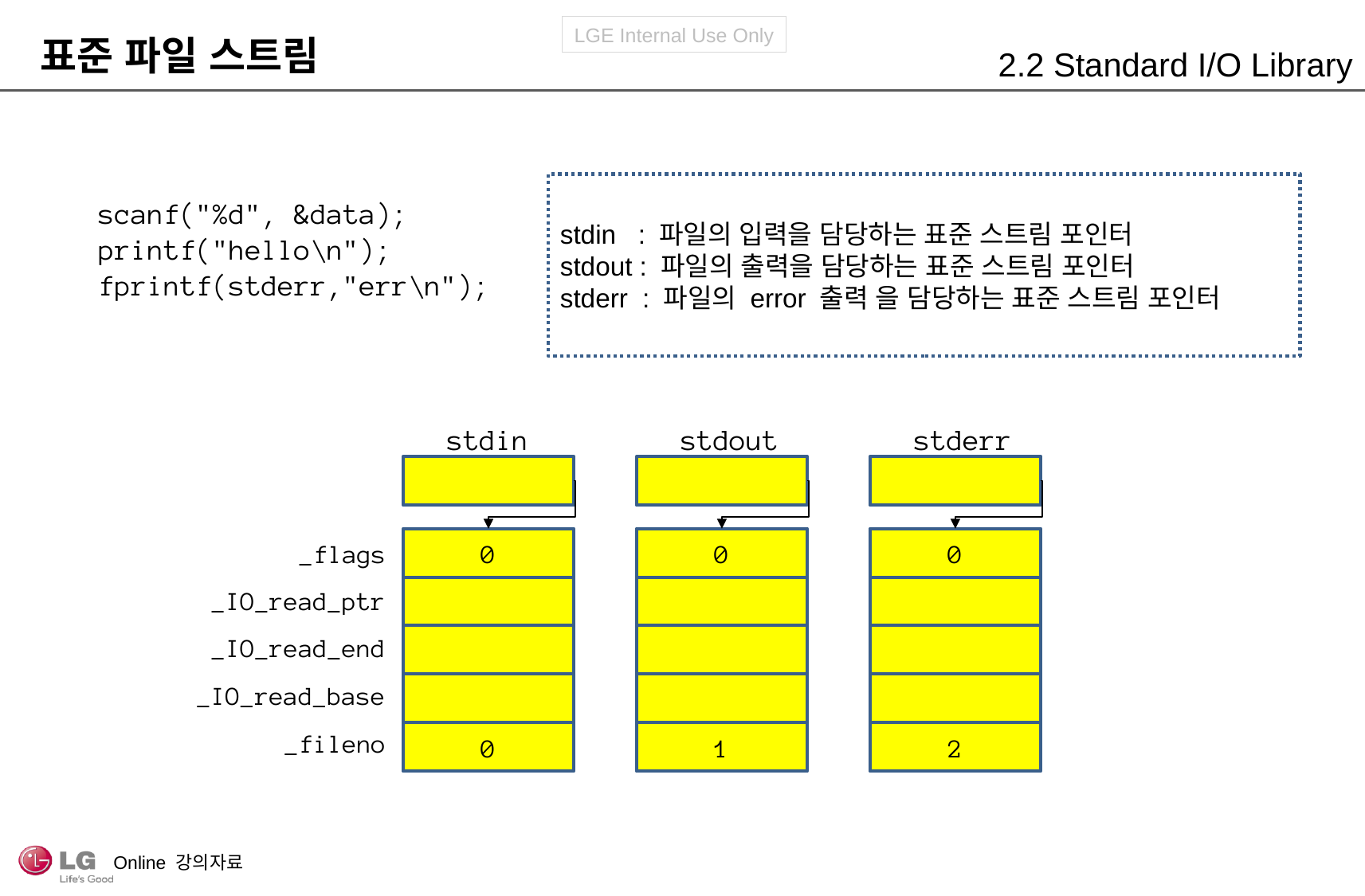

표준 파일 스트림
2.2 Standard I/O Library

stdin   : 파일의 입력을 담당하는 표준 스트림 포인터
stdout : 파일의 출력을 담당하는 표준 스트림 포인터
stderr  : 파일의 error 출력 을 담당하는 표준 스트림 포인터
scanf("%d", &data);
printf("hello\n");
fprintf(stderr,"err\n");

stdin
stdout
stderr

0
0
0
_flags

_IO_read_ptr

_IO_read_end
_IO_read_base

_fileno
0
1
2